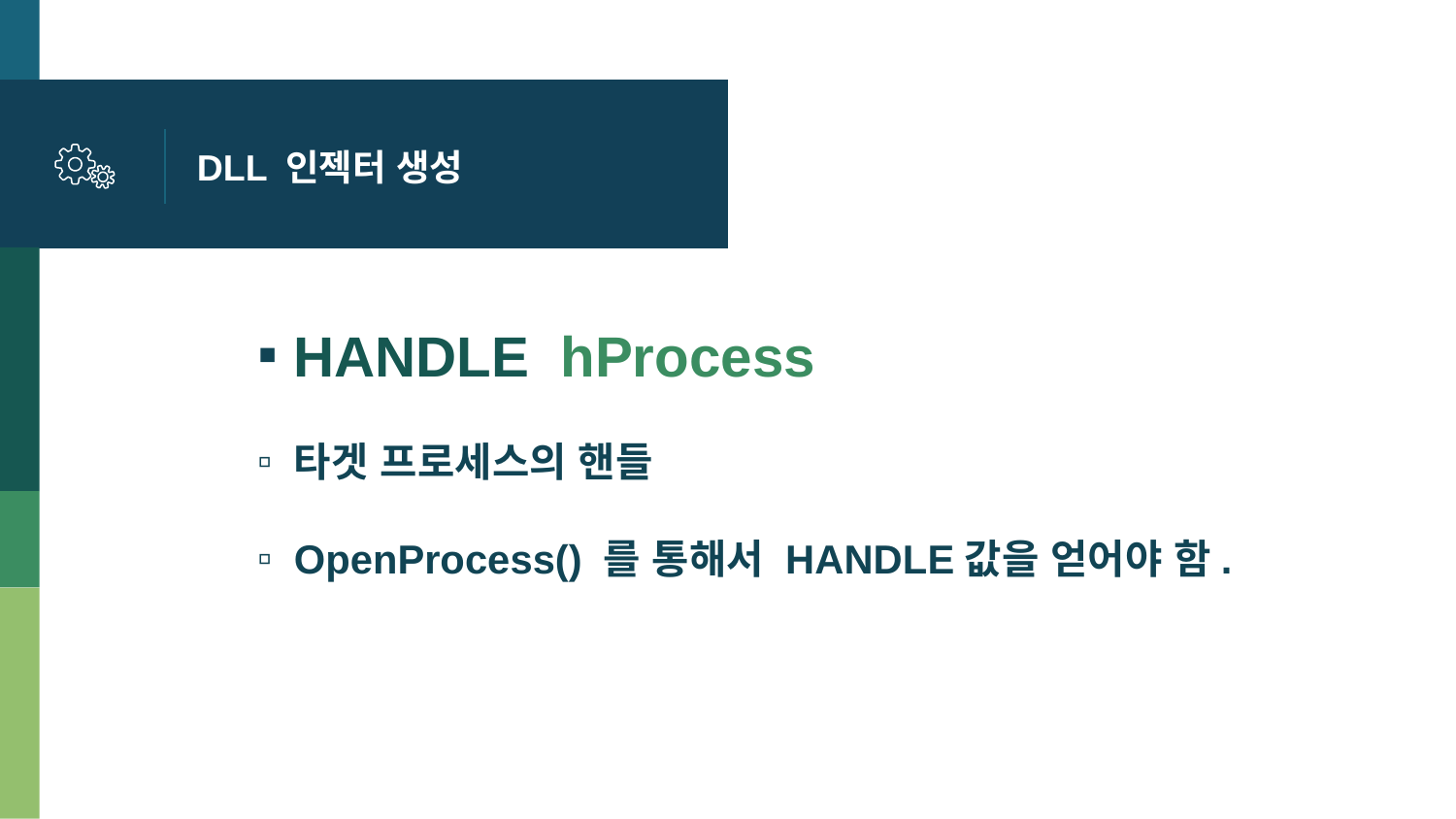

# DLL 인젝터 생성

HANDLE  hProcess

타겟 프로세스의 핸들

OpenProcess() 를 통해서 HANDLE값을 얻어야 함.